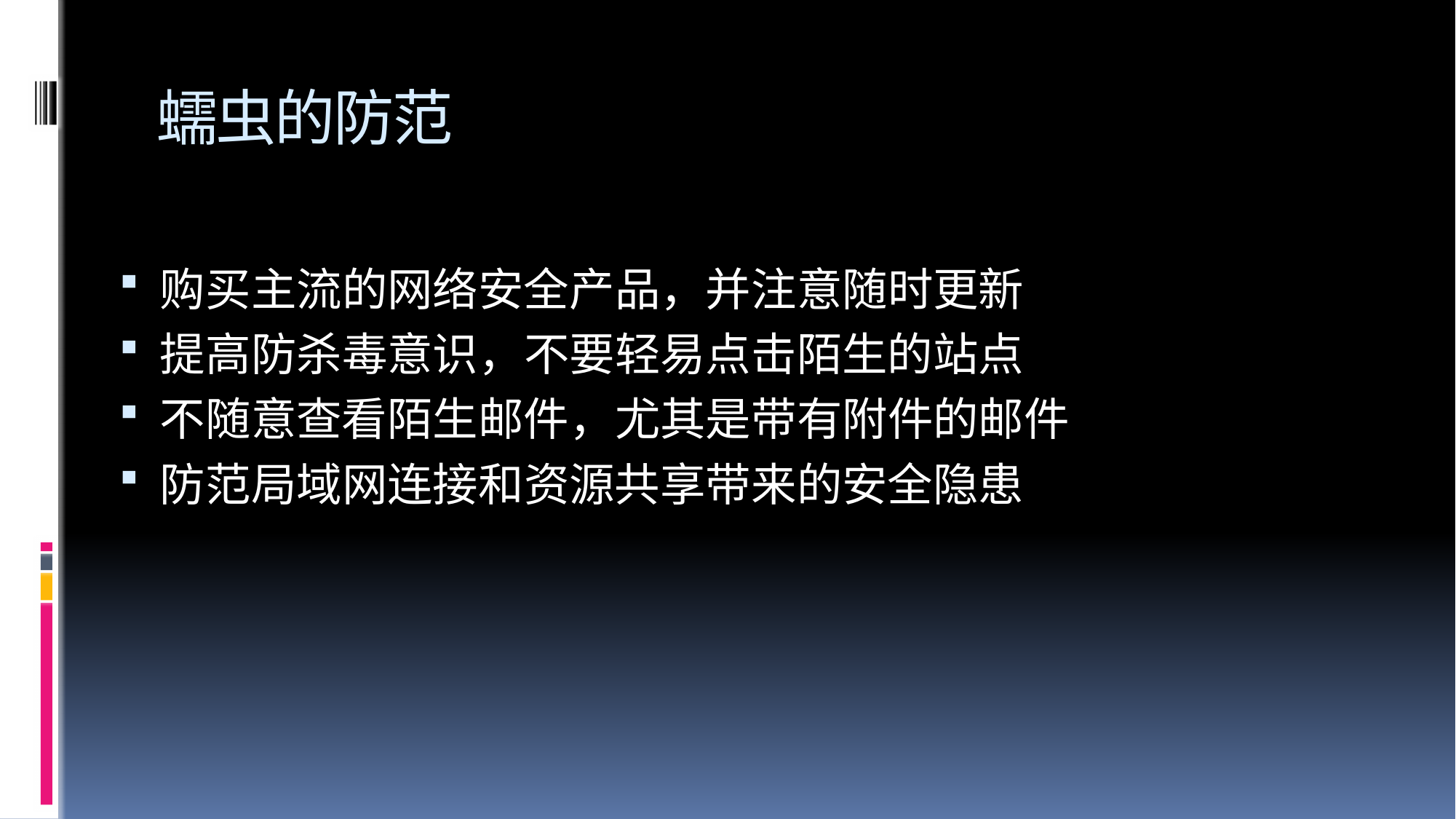

# 蠕虫的防范
购买主流的网络安全产品，并注意随时更新
提高防杀毒意识，不要轻易点击陌生的站点
不随意查看陌生邮件，尤其是带有附件的邮件
防范局域网连接和资源共享带来的安全隐患